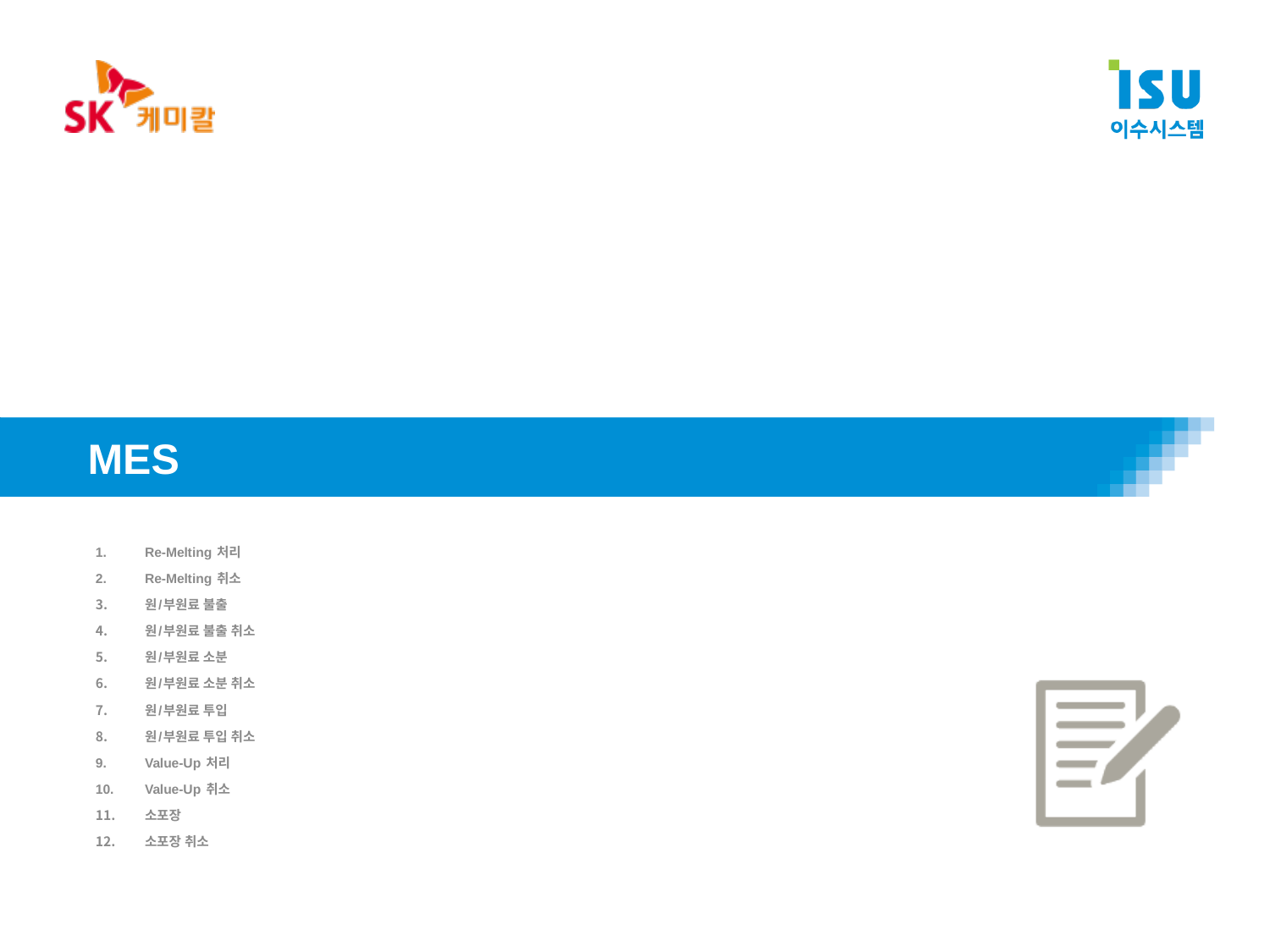

# mes
Re-Melting 처리
Re-Melting 취소
원/부원료 불출
원/부원료 불출 취소
원/부원료 소분
원/부원료 소분 취소
원/부원료 투입
원/부원료 투입 취소
Value-Up 처리
Value-Up 취소
소포장
소포장 취소